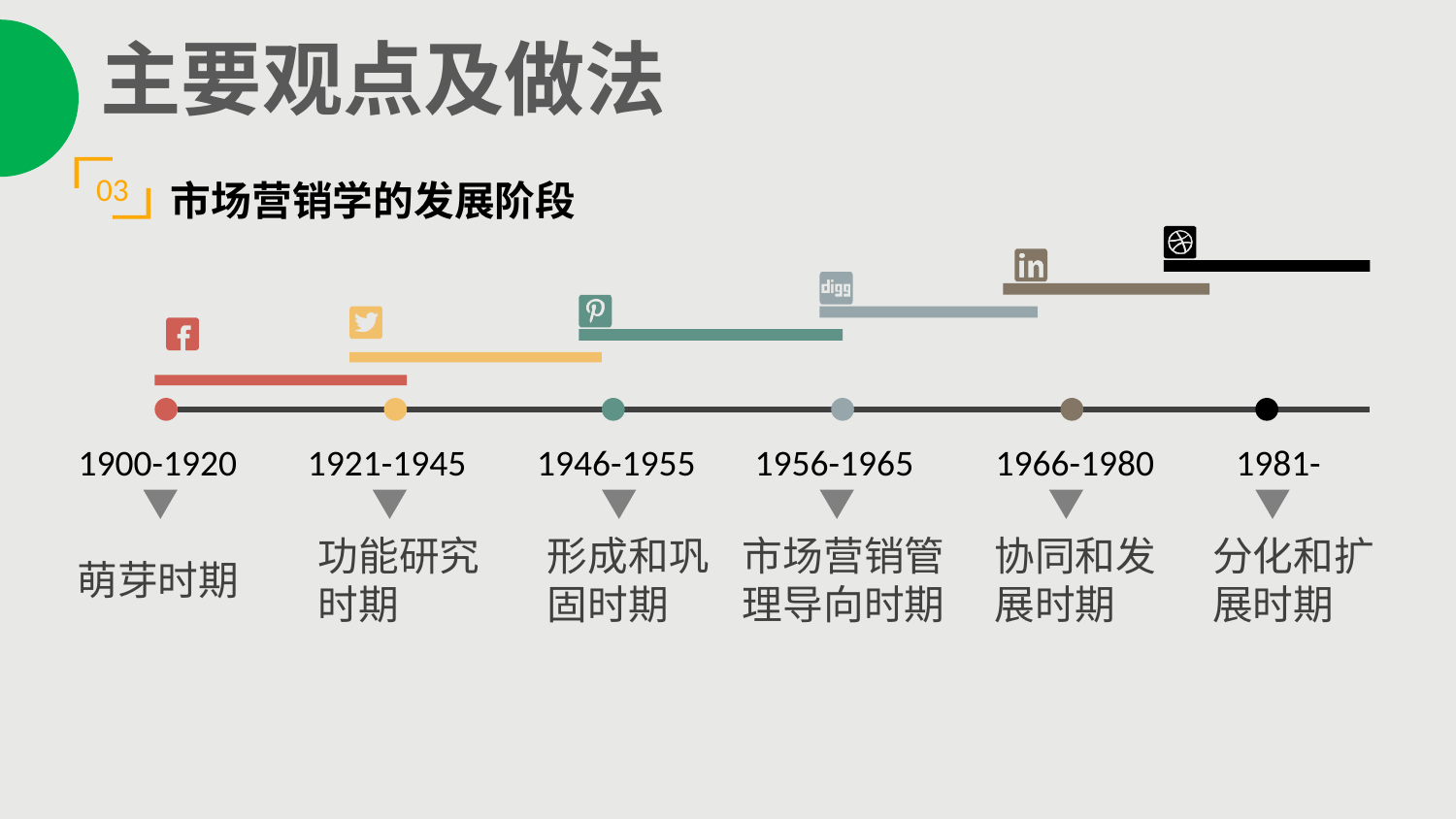

主要观点及做法
03
市场营销学的发展阶段

1900-1920
1921-1945
1946-1955
1956-1965
1966-1980
1981-

萌芽时期
功能研究时期
形成和巩固时期
市场营销管理导向时期
协同和发展时期
分化和扩展时期